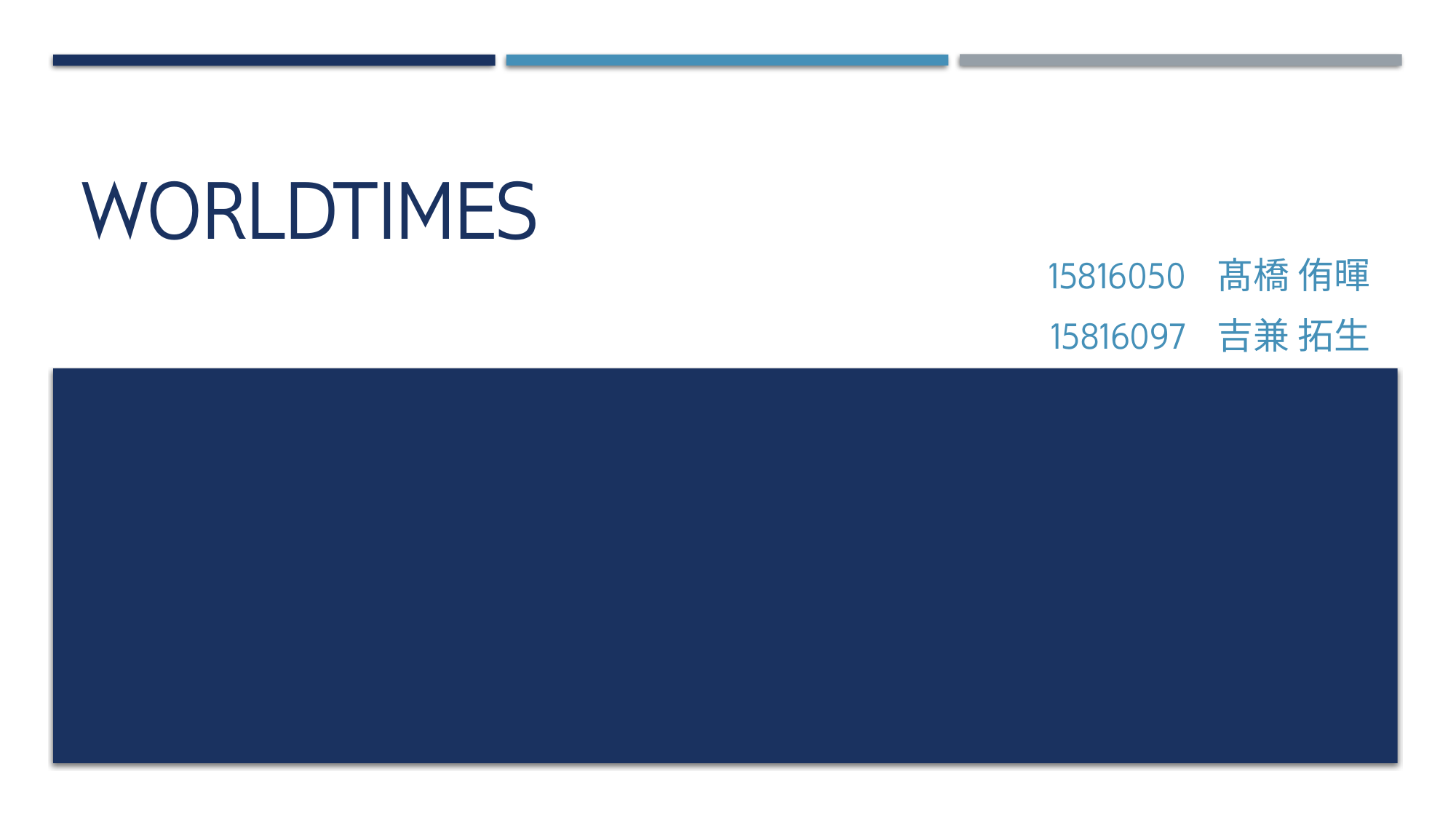

# worldtimes
15816050  髙橋 侑暉
15816097  吉兼 拓生